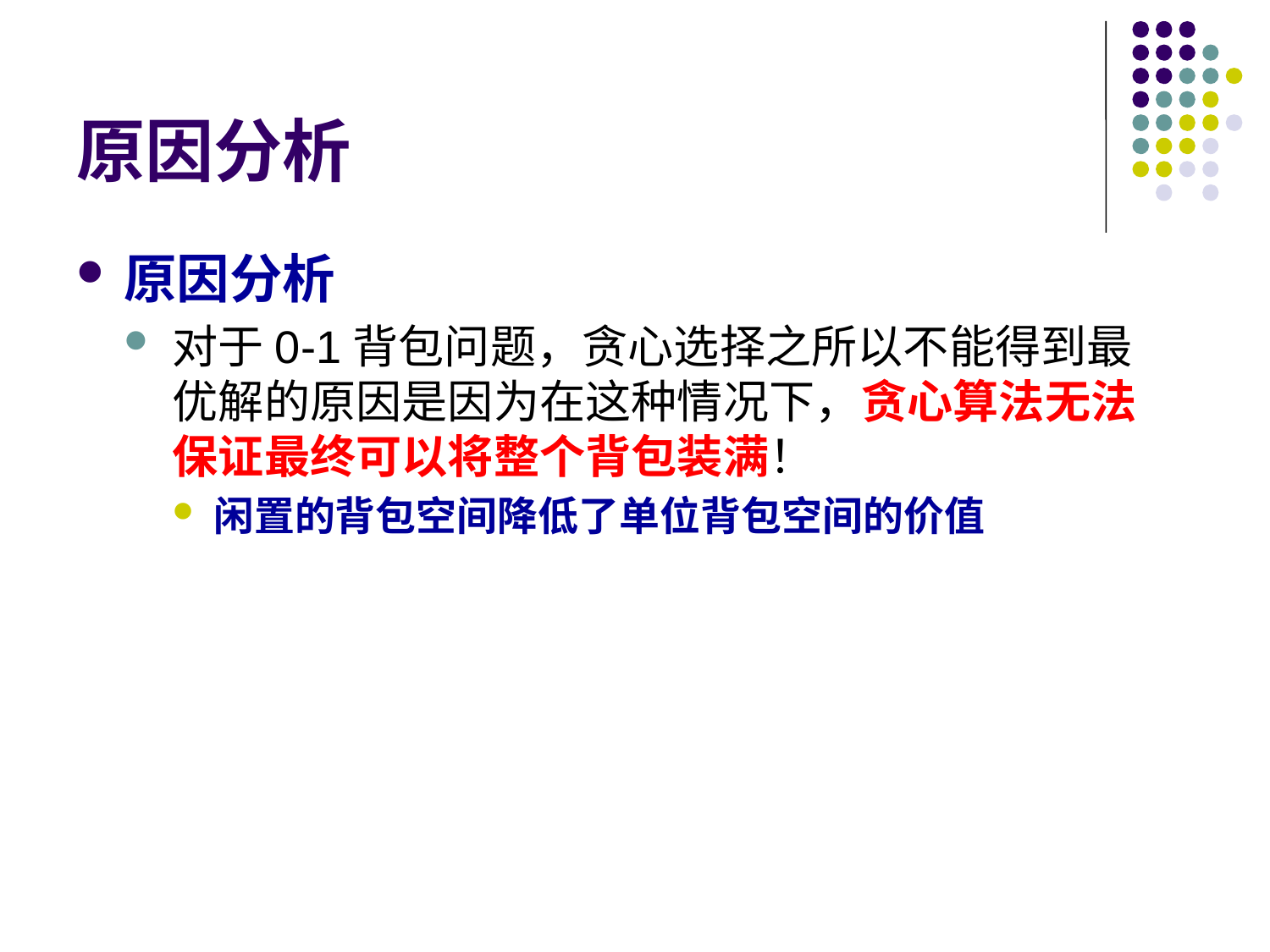

# 原因分析
原因分析
对于0-1背包问题，贪心选择之所以不能得到最优解的原因是因为在这种情况下，贪心算法无法保证最终可以将整个背包装满！
闲置的背包空间降低了单位背包空间的价值